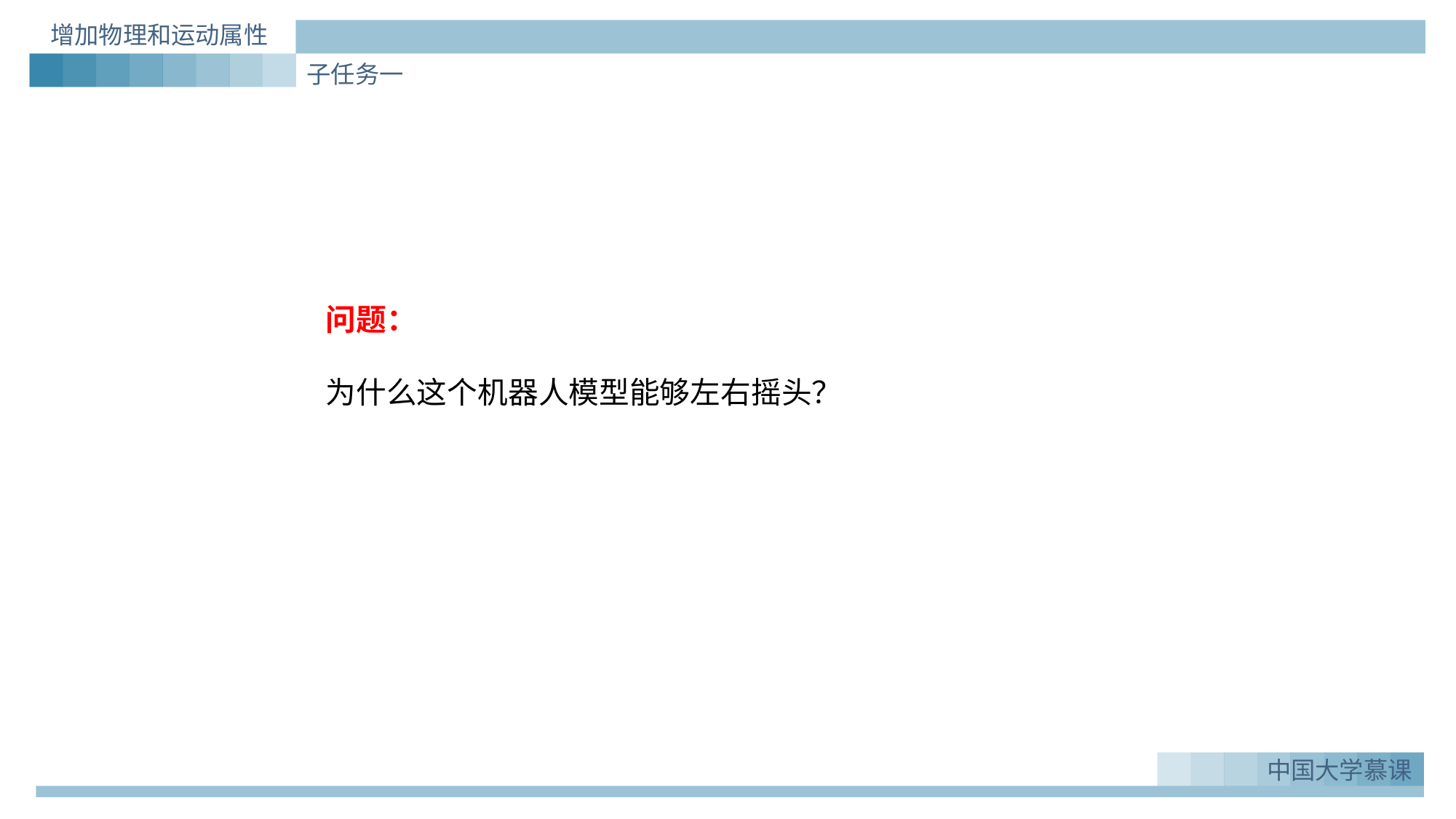

增加物理和运动属性
子任务一
问题：

为什么这个机器人模型能够左右摇头？
中国大学慕课